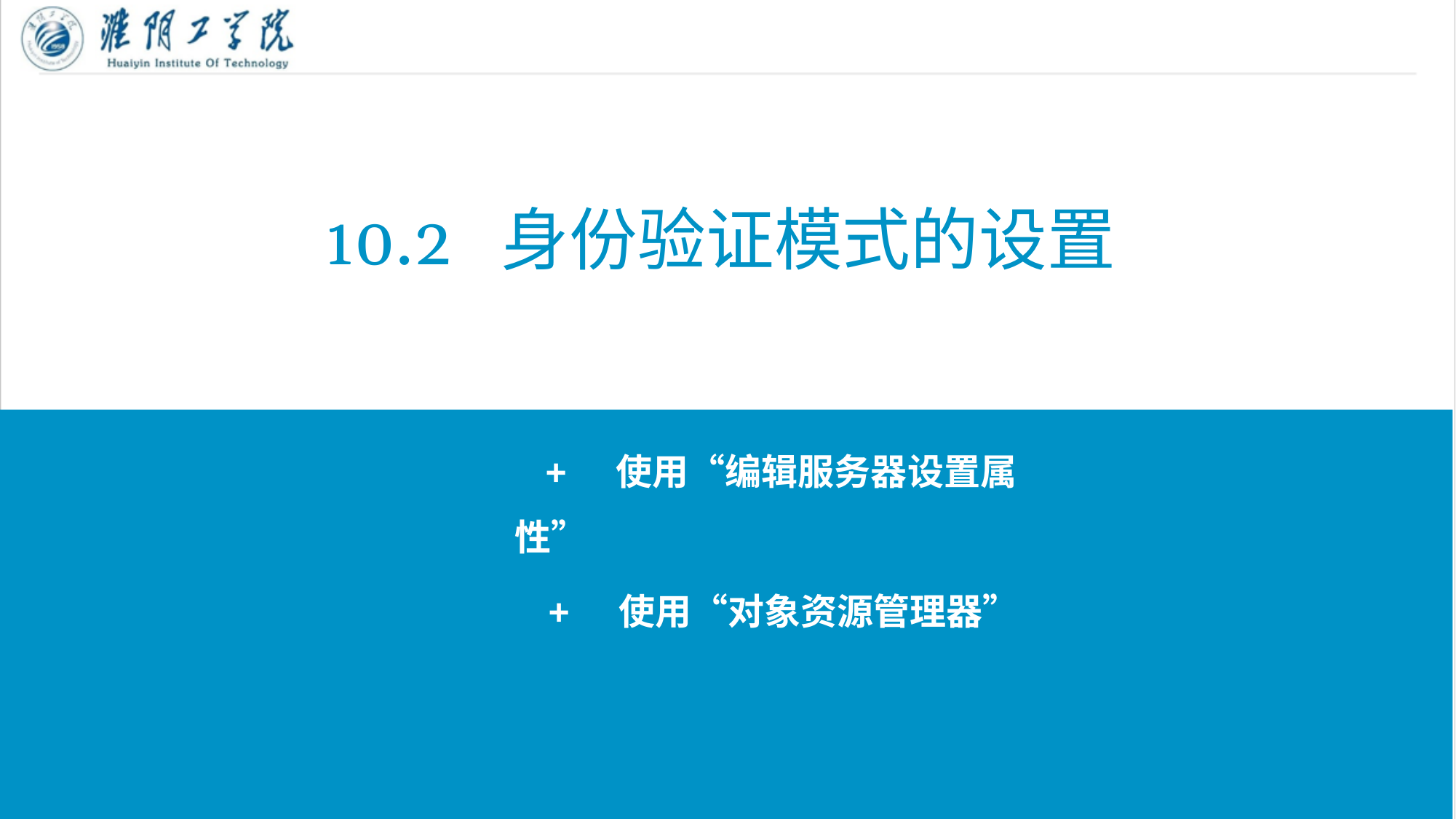

10.2  身份验证模式的设置

   +    使用“编辑服务器设置属性”
+    使用“对象资源管理器”
7